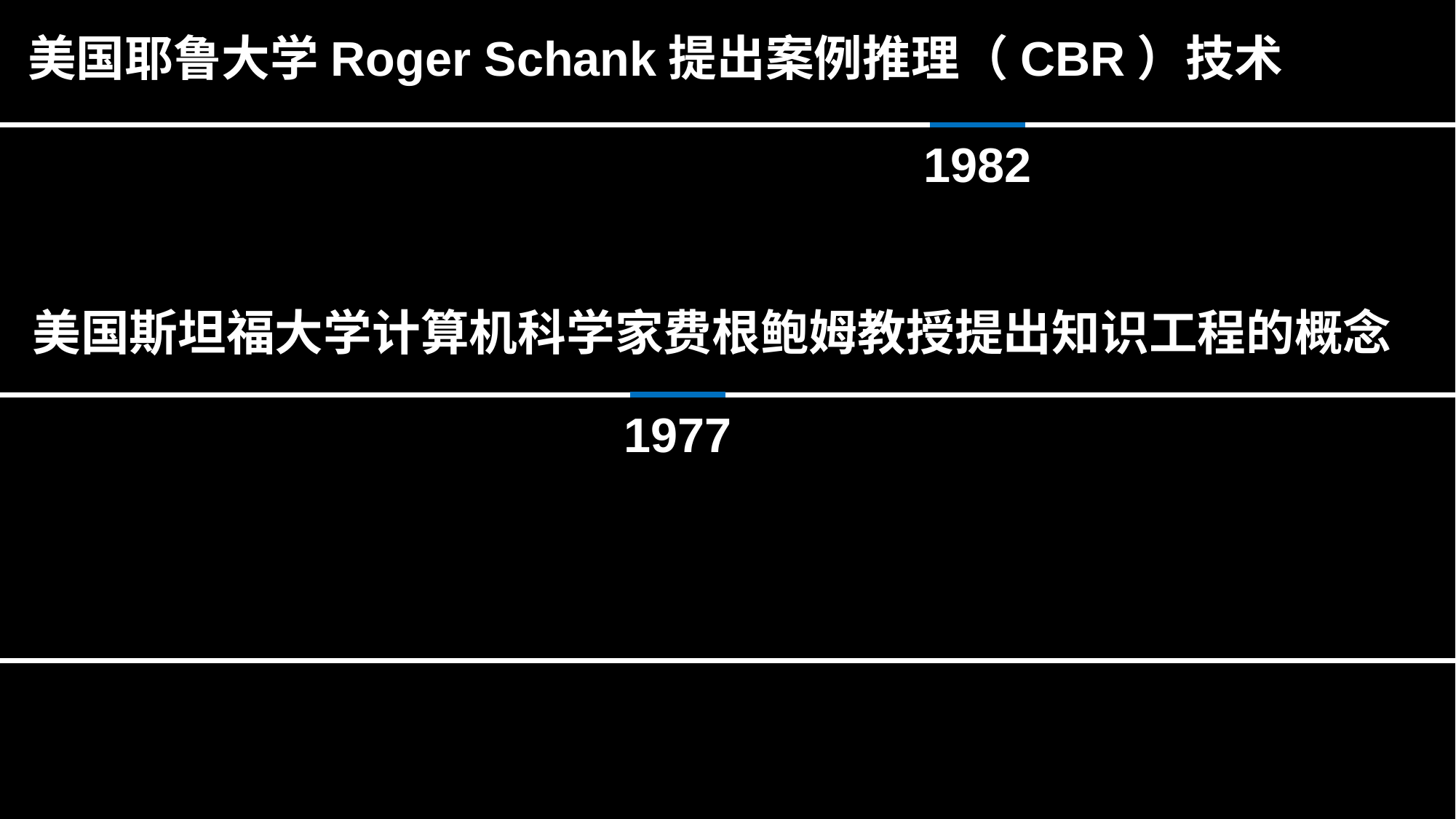

美国耶鲁大学Roger Schank提出案例推理（CBR）技术
1982
美国斯坦福大学计算机科学家费根鲍姆教授提出知识工程的概念

1977